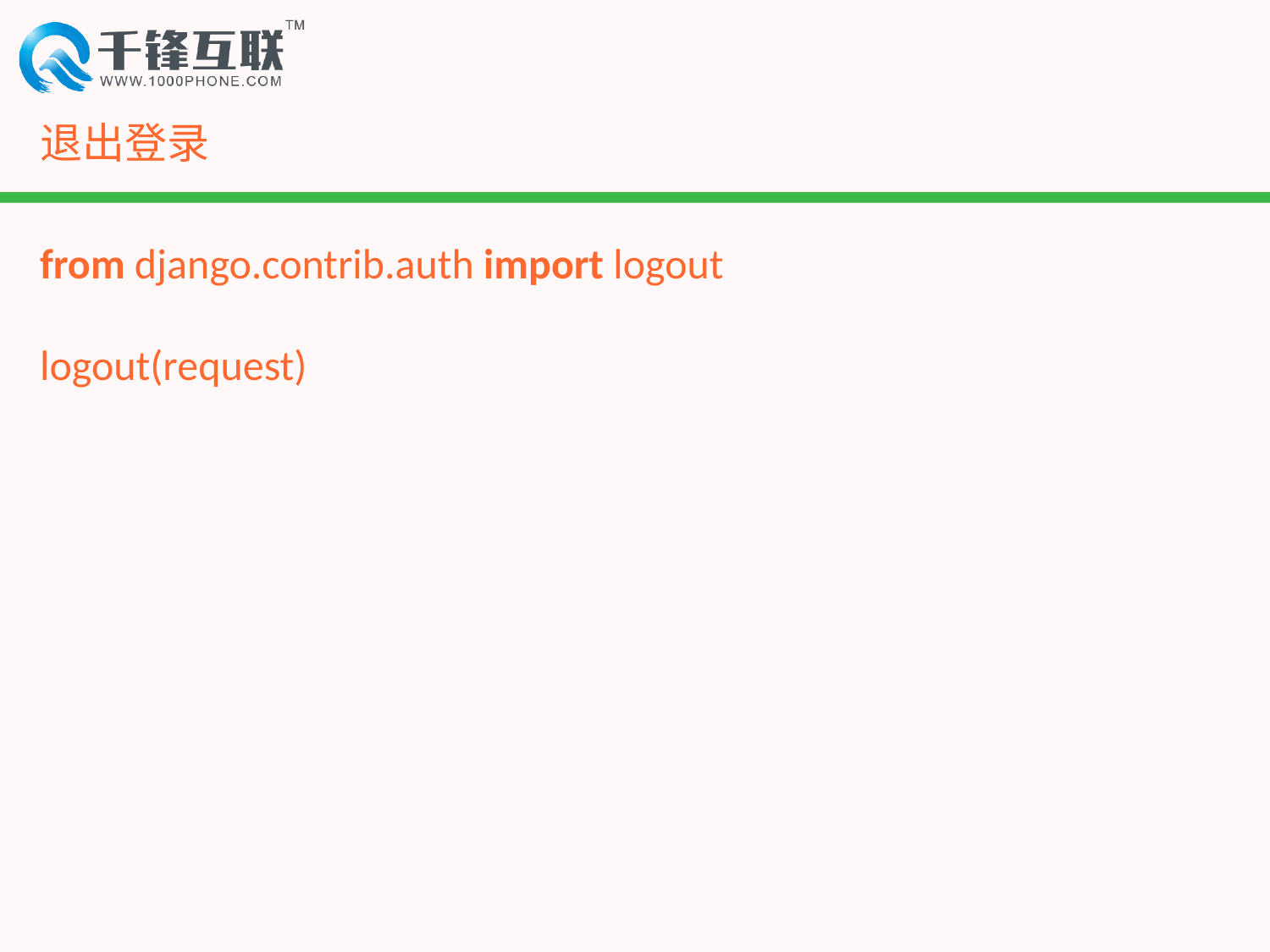

# 退出登录
from django.contrib.auth import logout

logout(request)